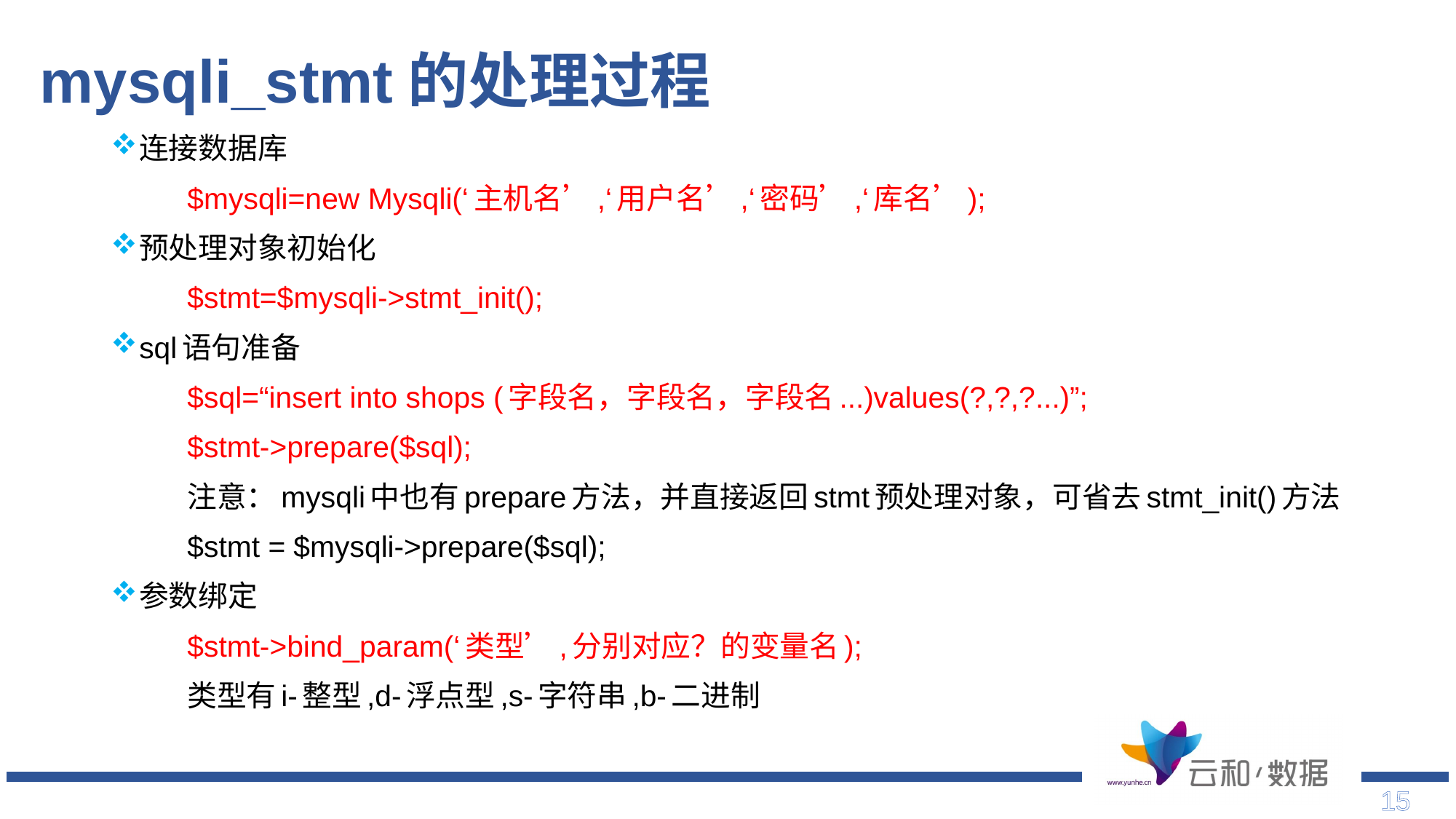

# mysqli_stmt的处理过程
连接数据库
	$mysqli=new Mysqli(‘主机名’,‘用户名’,‘密码’,‘库名’);
预处理对象初始化
	$stmt=$mysqli->stmt_init();
sql语句准备
	$sql=“insert into shops (字段名，字段名，字段名...)values(?,?,?...)”;
	$stmt->prepare($sql);
	注意：mysqli中也有prepare方法，并直接返回stmt预处理对象，可省去stmt_init()方法
	$stmt = $mysqli->prepare($sql);
参数绑定
	$stmt->bind_param(‘类型’,分别对应？的变量名);
	类型有i-整型,d-浮点型,s-字符串,b-二进制